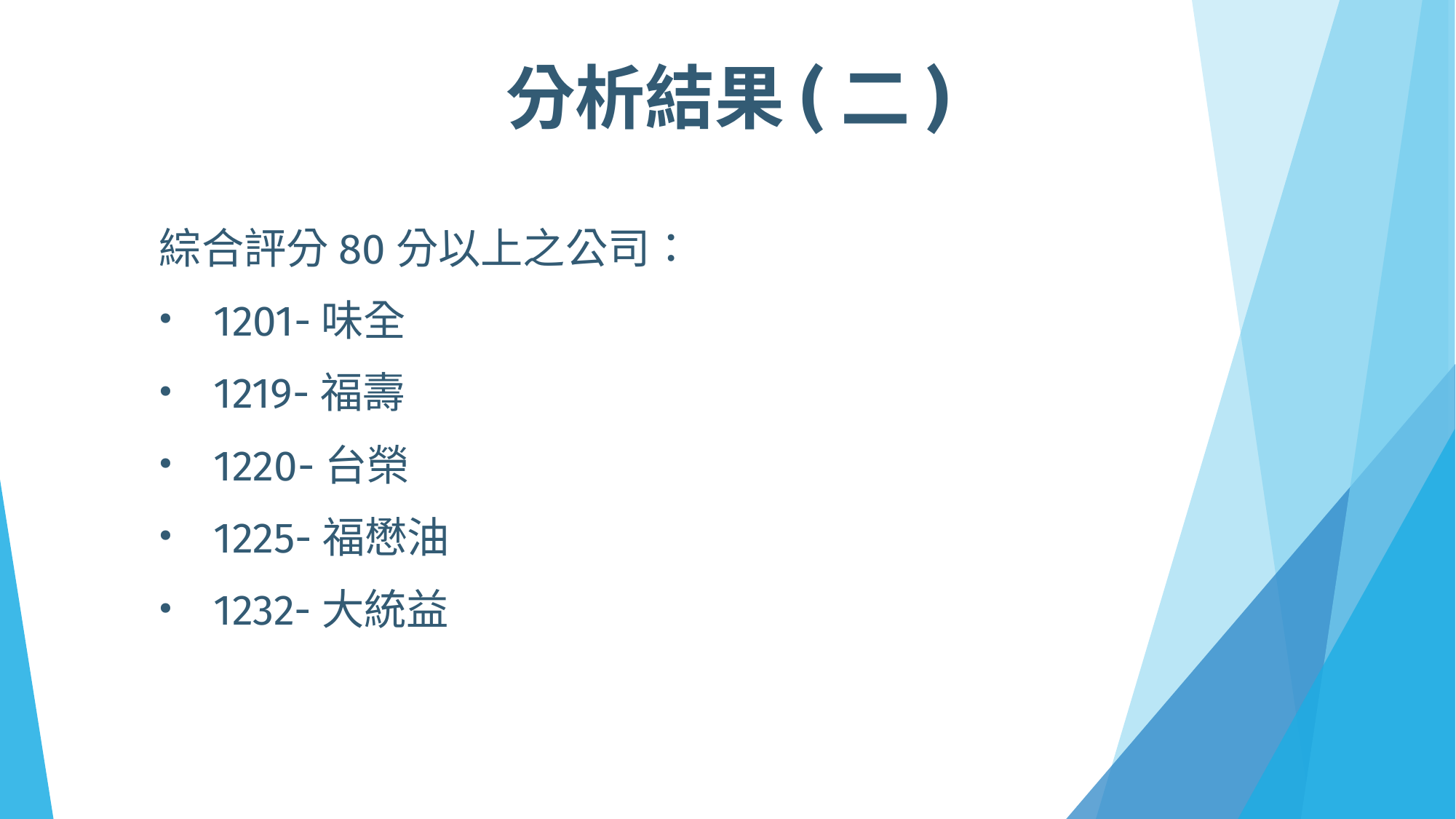

分析結果(二)
綜合評分80分以上之公司：
1201-味全
1219-福壽
1220-台榮
1225-福懋油
1232-大統益